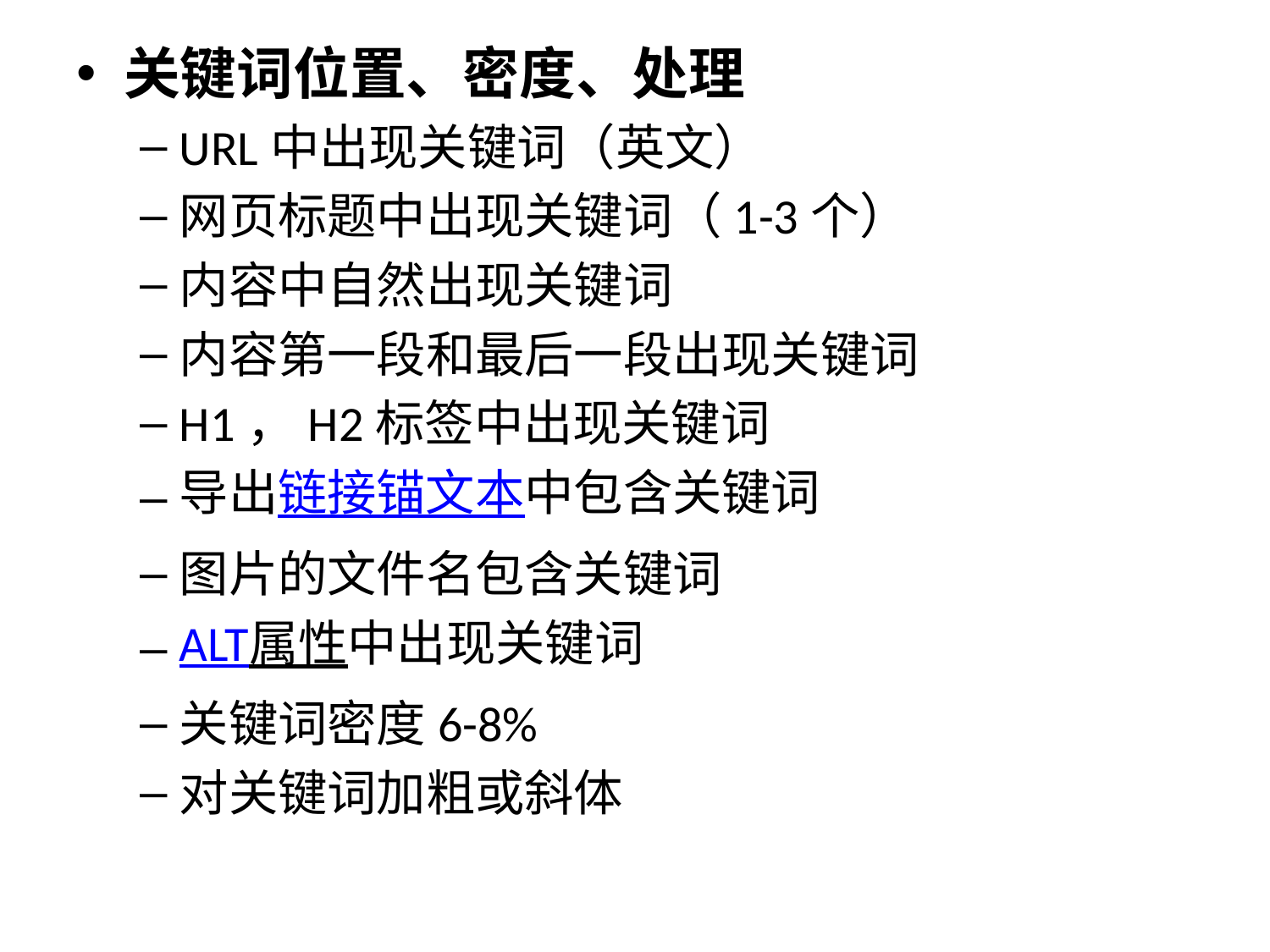

关键词位置、密度、处理
URL中出现关键词（英文）
网页标题中出现关键词（1-3个）
内容中自然出现关键词
内容第一段和最后一段出现关键词
H1，H2标签中出现关键词
导出链接锚文本中包含关键词
图片的文件名包含关键词
ALT属性中出现关键词
关键词密度6-8%
对关键词加粗或斜体

#